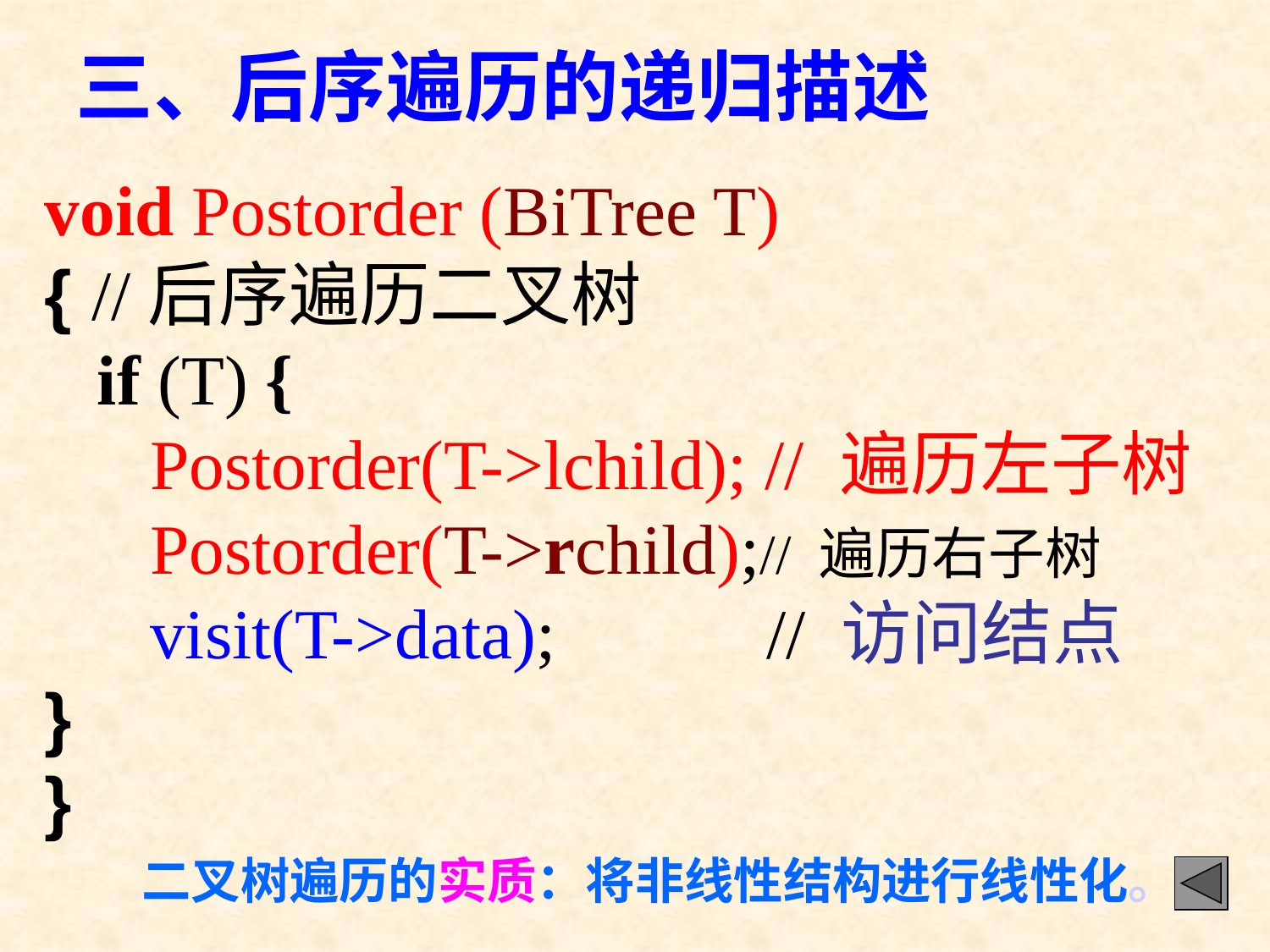

三、后序遍历的递归描述

void Postorder (BiTree T)
{ //后序遍历二叉树
   if (T) {
      Postorder(T->lchild); // 遍历左子树
      Postorder(T->rchild);// 遍历右子树
      visit(T->data);            // 访问结点
}
}
二叉树遍历的实质：将非线性结构进行线性化。